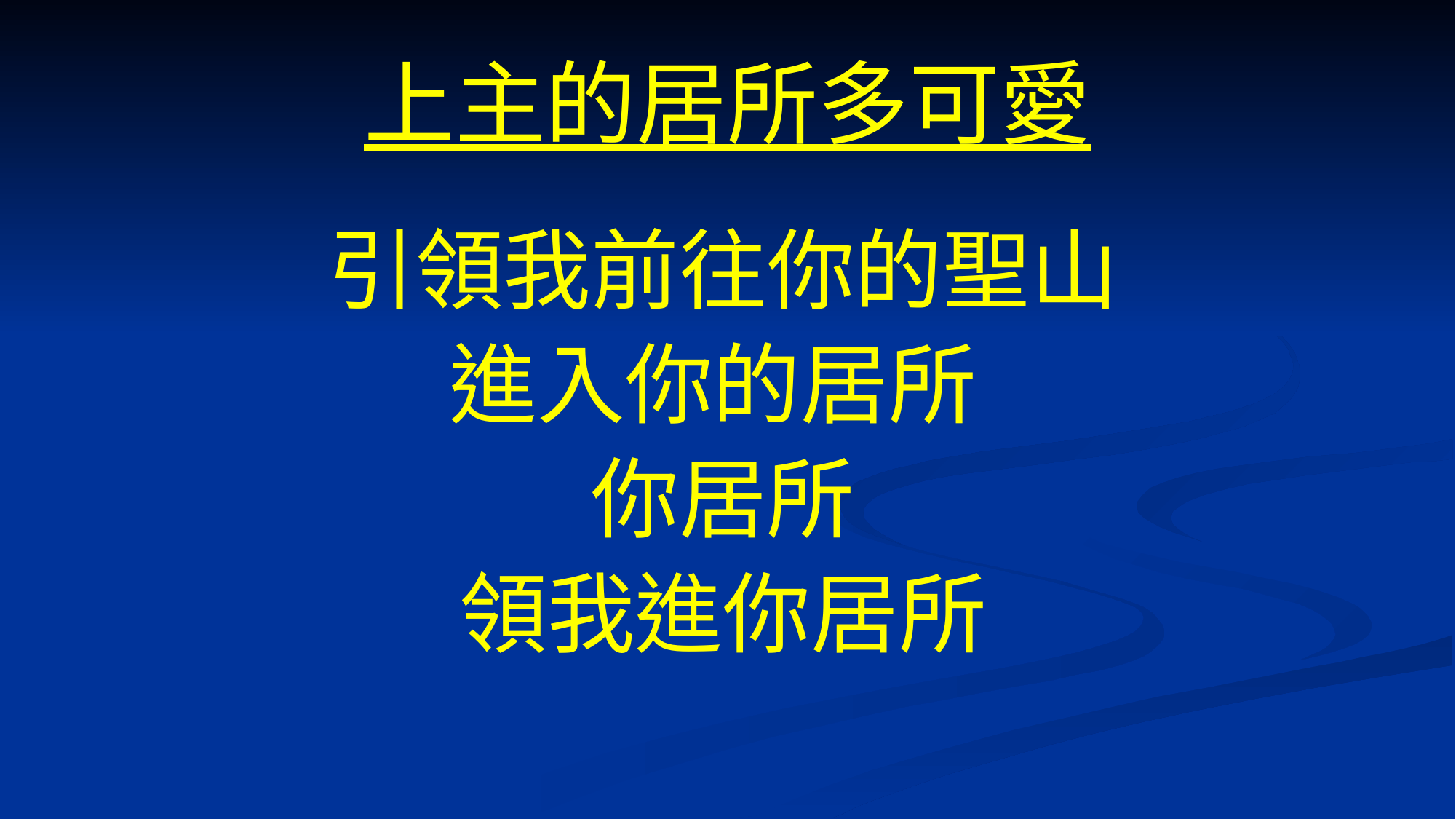

# 上主的居所多可愛
引領我前往你的聖山
進入你的居所
你居所
領我進你居所